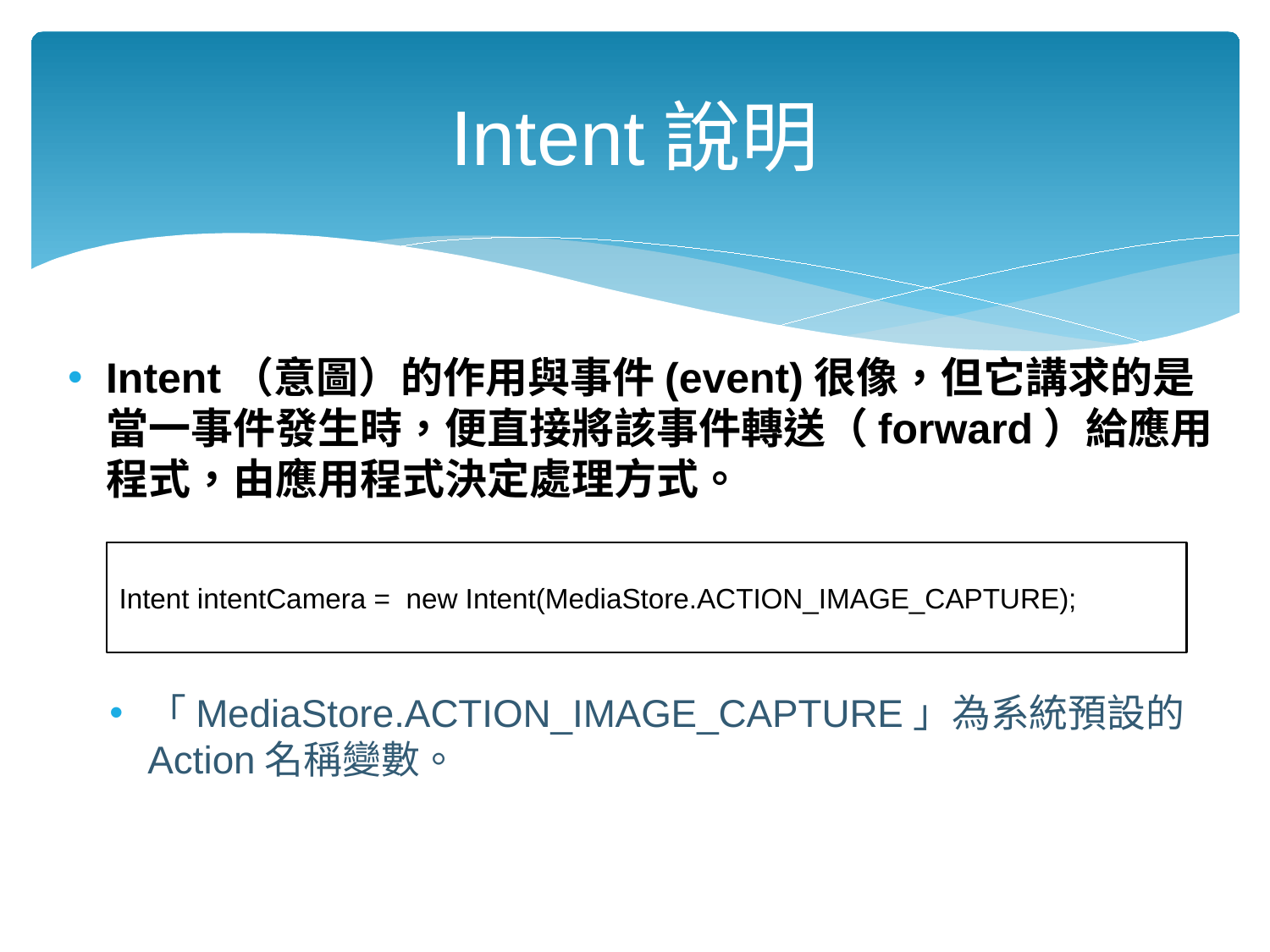

# Intent說明
Intent（意圖）的作用與事件(event)很像，但它講求的是當一事件發生時，便直接將該事件轉送（forward）給應用程式，由應用程式決定處理方式。

「MediaStore.ACTION_IMAGE_CAPTURE」為系統預設的Action名稱變數。
Intent intentCamera =  new Intent(MediaStore.ACTION_IMAGE_CAPTURE);